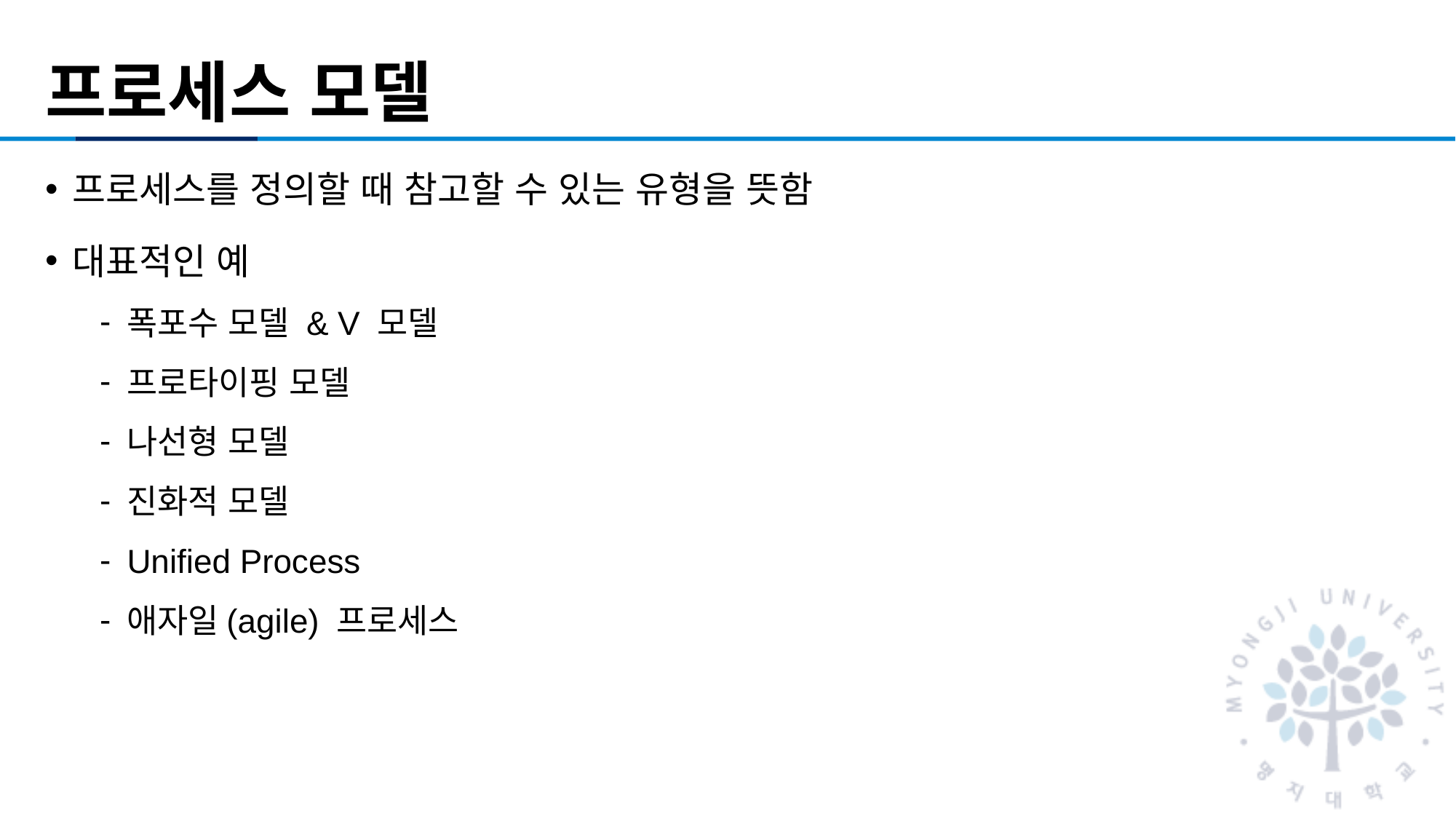

# 프로세스 모델
프로세스를 정의할 때 참고할 수 있는 유형을 뜻함
대표적인 예
폭포수 모델 & V 모델
프로타이핑 모델
나선형 모델
진화적 모델
Unified Process
애자일(agile) 프로세스